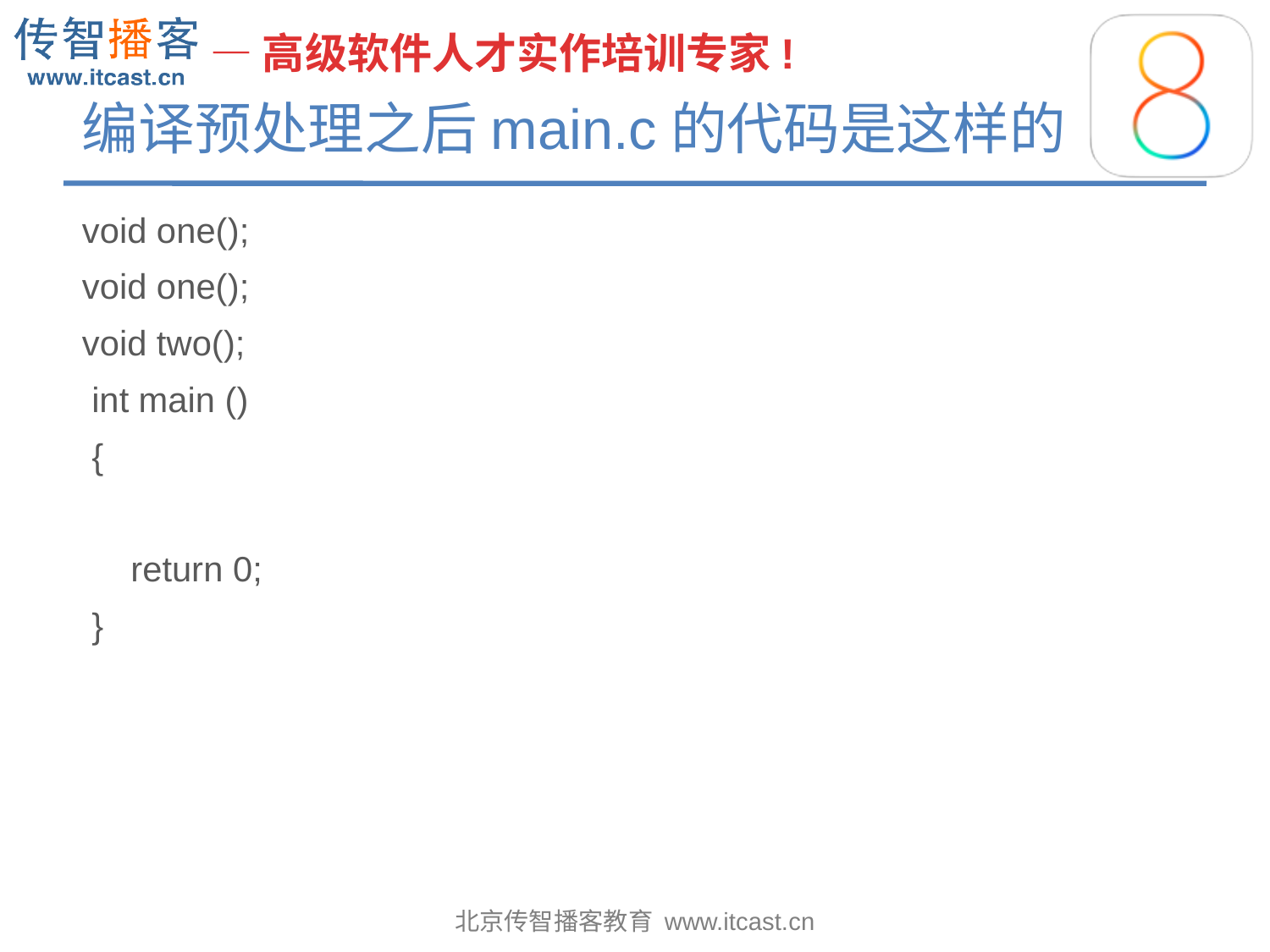

# 编译预处理之后main.c的代码是这样的
void one();
void one();
void two();
 int main ()
 {

     return 0;
 }